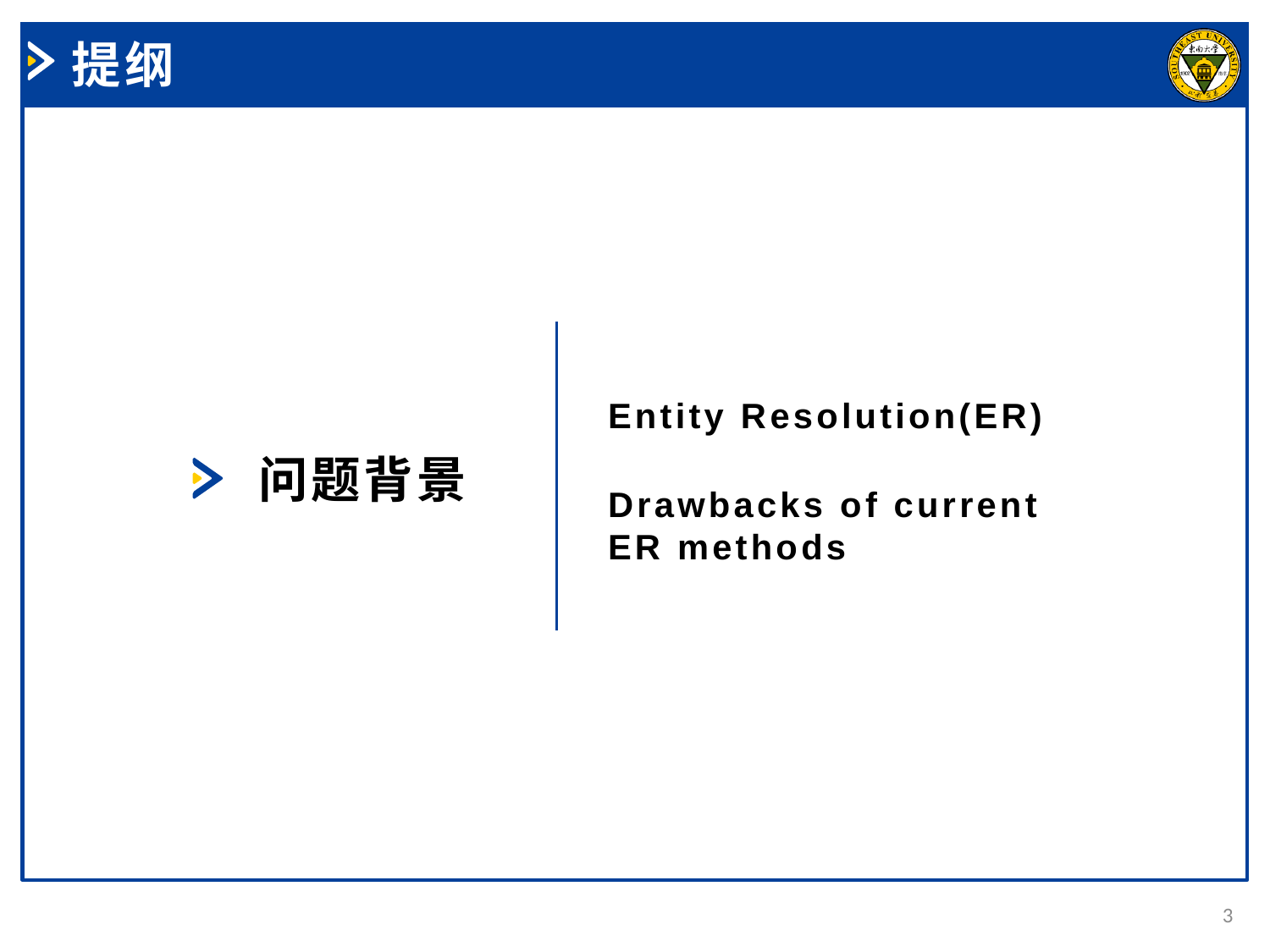

提纲
Entity Resolution(ER)
问题背景

Drawbacks of current ER methods
3